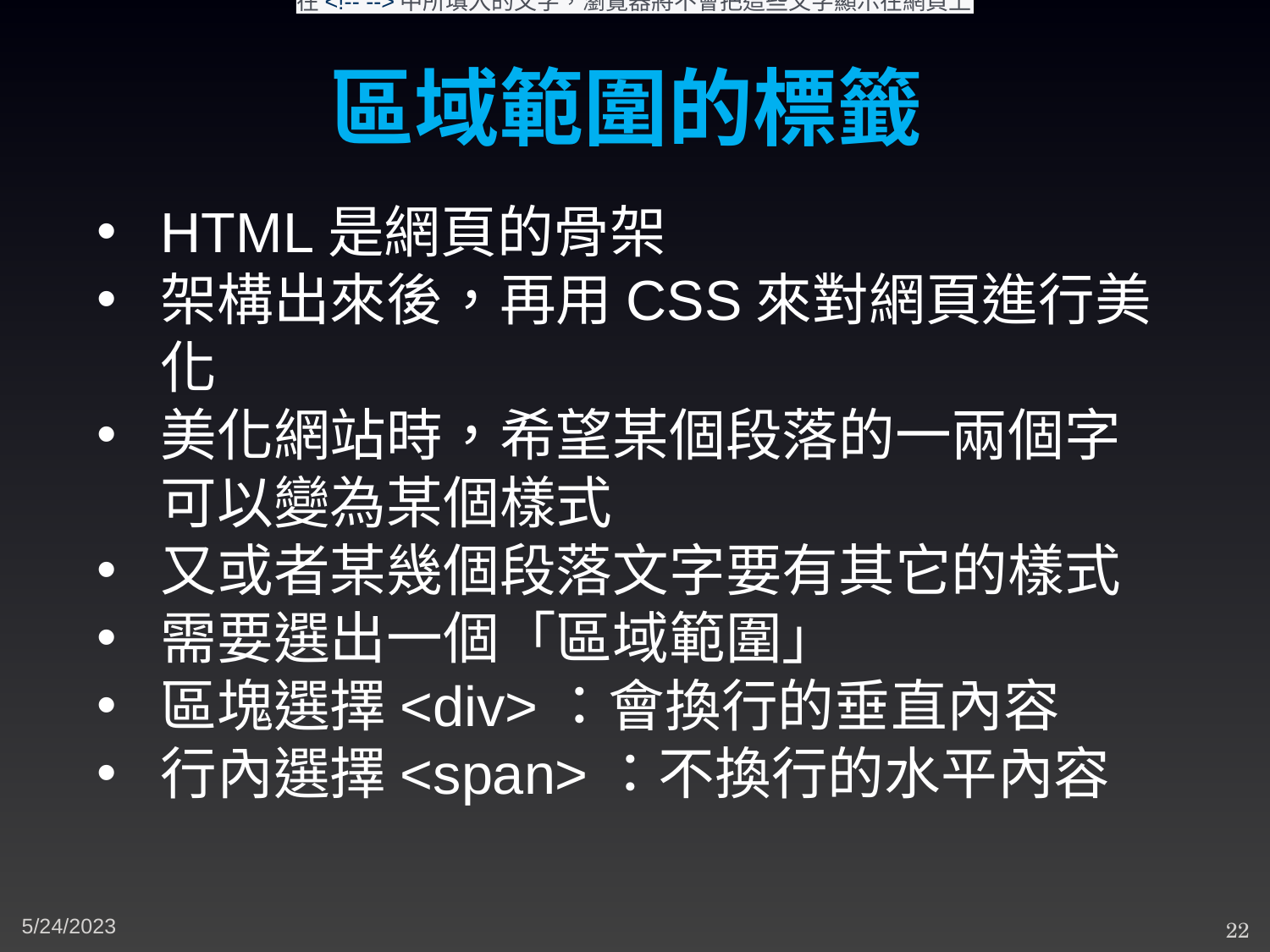

在<!-- -->中所填入的文字，瀏覽器將不會把這些文字顯示在網頁上
區域範圍的標籤
HTML是網頁的骨架
架構出來後，再用CSS來對網頁進行美化
美化網站時，希望某個段落的一兩個字可以變為某個樣式
又或者某幾個段落文字要有其它的樣式
需要選出一個「區域範圍」
區塊選擇<div>：會換行的垂直內容
行內選擇<span>：不換行的水平內容

5/24/2023
22